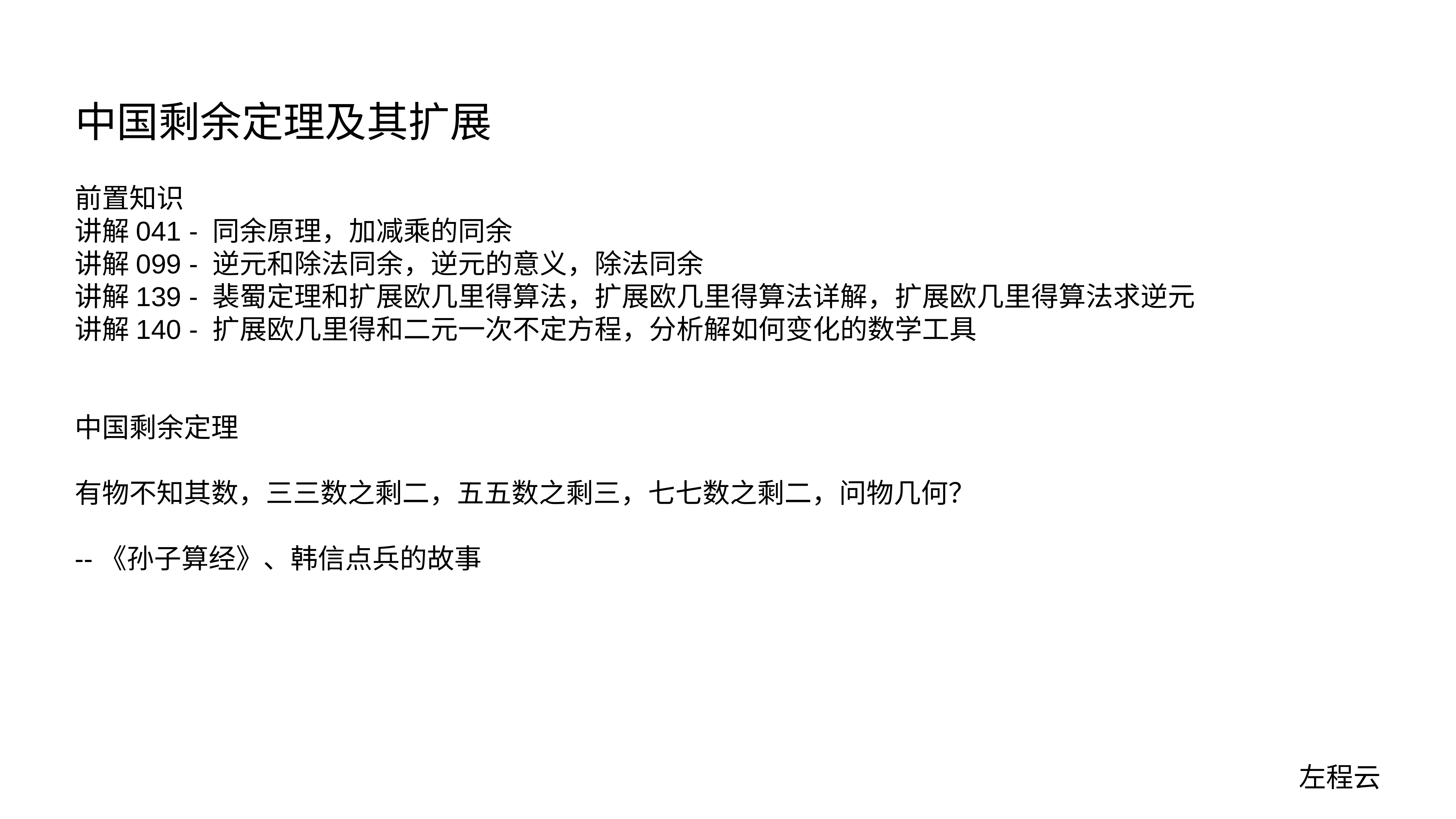

# 中国剩余定理及其扩展
前置知识
讲解041 - 同余原理，加减乘的同余
讲解099 - 逆元和除法同余，逆元的意义，除法同余
讲解139 - 裴蜀定理和扩展欧几里得算法，扩展欧几里得算法详解，扩展欧几里得算法求逆元
讲解140 - 扩展欧几里得和二元一次不定方程，分析解如何变化的数学工具

中国剩余定理

有物不知其数，三三数之剩二，五五数之剩三，七七数之剩二，问物几何？

--《孙子算经》、韩信点兵的故事
左程云